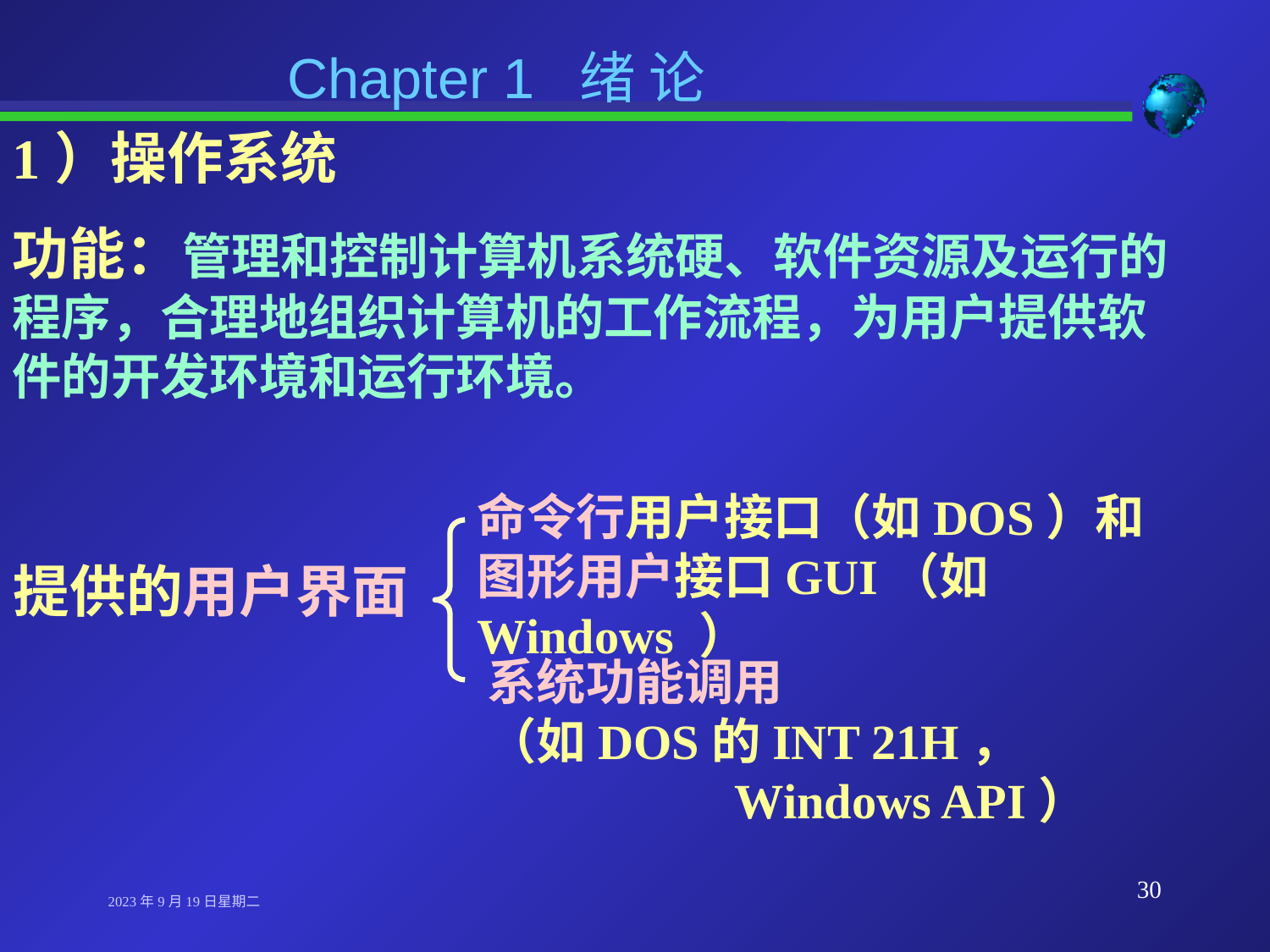

Chapter 1  绪 论
1）操作系统
功能：管理和控制计算机系统硬、软件资源及运行的程序，合理地组织计算机的工作流程，为用户提供软件的开发环境和运行环境。
命令行用户接口（如DOS）和
图形用户接口GUI（如Windows ）

提供的用户界面
系统功能调用
（如DOS的INT 21H，
                     Windows API）
30
2023年9月19日星期二